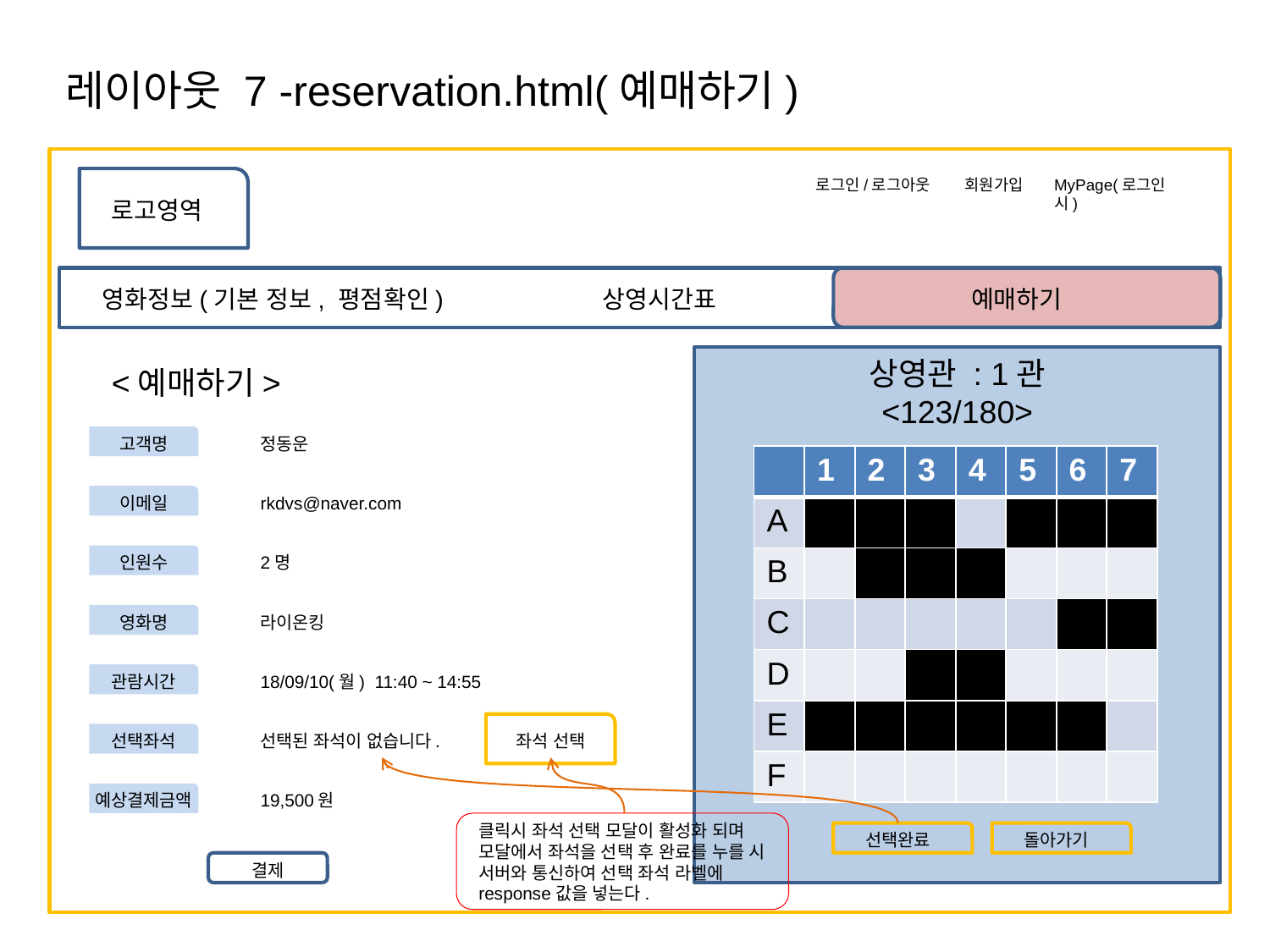

# 레이아웃 7 -reservation.html(예매하기)

로고영역
로그인/로그아웃
회원가입
MyPage(로그인시)

영화정보(기본 정보, 평점확인)
상영시간표
예매하기

상영관 : 1관
<123/180>
<예매하기>

고객명
정동운
|  | 1 | 2 | 3 | 4 | 5 | 6 | 7 |
| --- | --- | --- | --- | --- | --- | --- | --- |
| A |  |  |  |  |  |  |  |
| B |  |  |  |  |  |  |  |
| C |  |  |  |  |  |  |  |
| D |  |  |  |  |  |  |  |
| E |  |  |  |  |  |  |  |
| F |  |  |  |  |  |  |  |

이메일
rkdvs@naver.com

인원수
2명

영화명
라이온킹

관람시간
18/09/10(월)  11:40 ~ 14:55

선택좌석
선택된 좌석이 없습니다.
좌석 선택

예상결제금액
19,500원
클릭시 좌석 선택 모달이 활성화 되며 모달에서 좌석을 선택 후 완료를 누를 시 서버와 통신하여 선택 좌석 라벨에 response값을 넣는다.

선택완료

돌아가기

결제